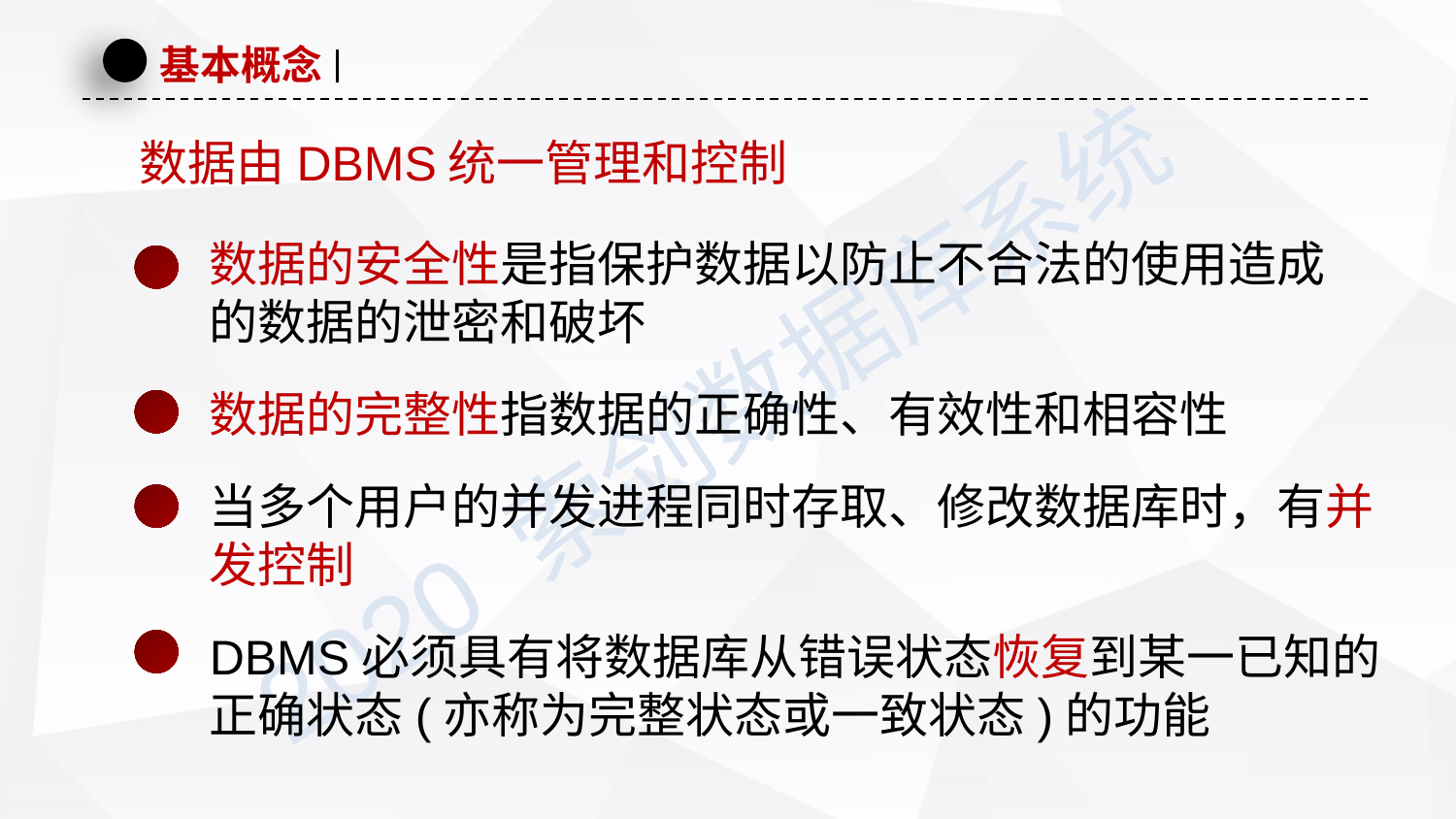

基本概念

数据由DBMS统一管理和控制

数据的安全性是指保护数据以防止不合法的使用造成的数据的泄密和破坏

数据的完整性指数据的正确性、有效性和相容性

当多个用户的并发进程同时存取、修改数据库时，有并发控制

DBMS必须具有将数据库从错误状态恢复到某一已知的正确状态(亦称为完整状态或一致状态)的功能